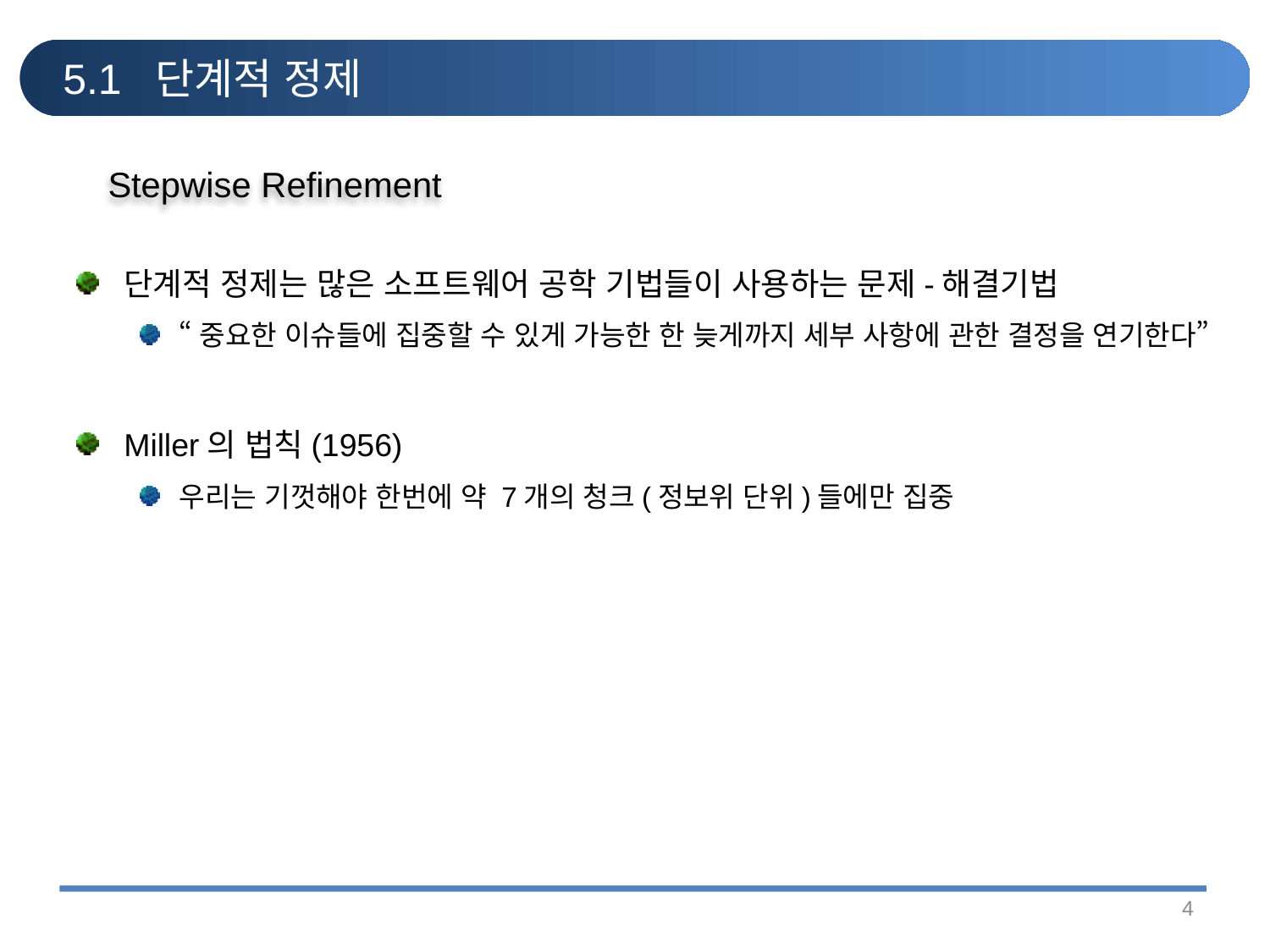

# 5.1  단계적 정제
Stepwise Refinement
단계적 정제는 많은 소프트웨어 공학 기법들이 사용하는 문제-해결기법
“중요한 이슈들에 집중할 수 있게 가능한 한 늦게까지 세부 사항에 관한 결정을 연기한다”

Miller의 법칙(1956)
우리는 기껏해야 한번에 약 7개의 청크(정보위 단위)들에만 집중

4